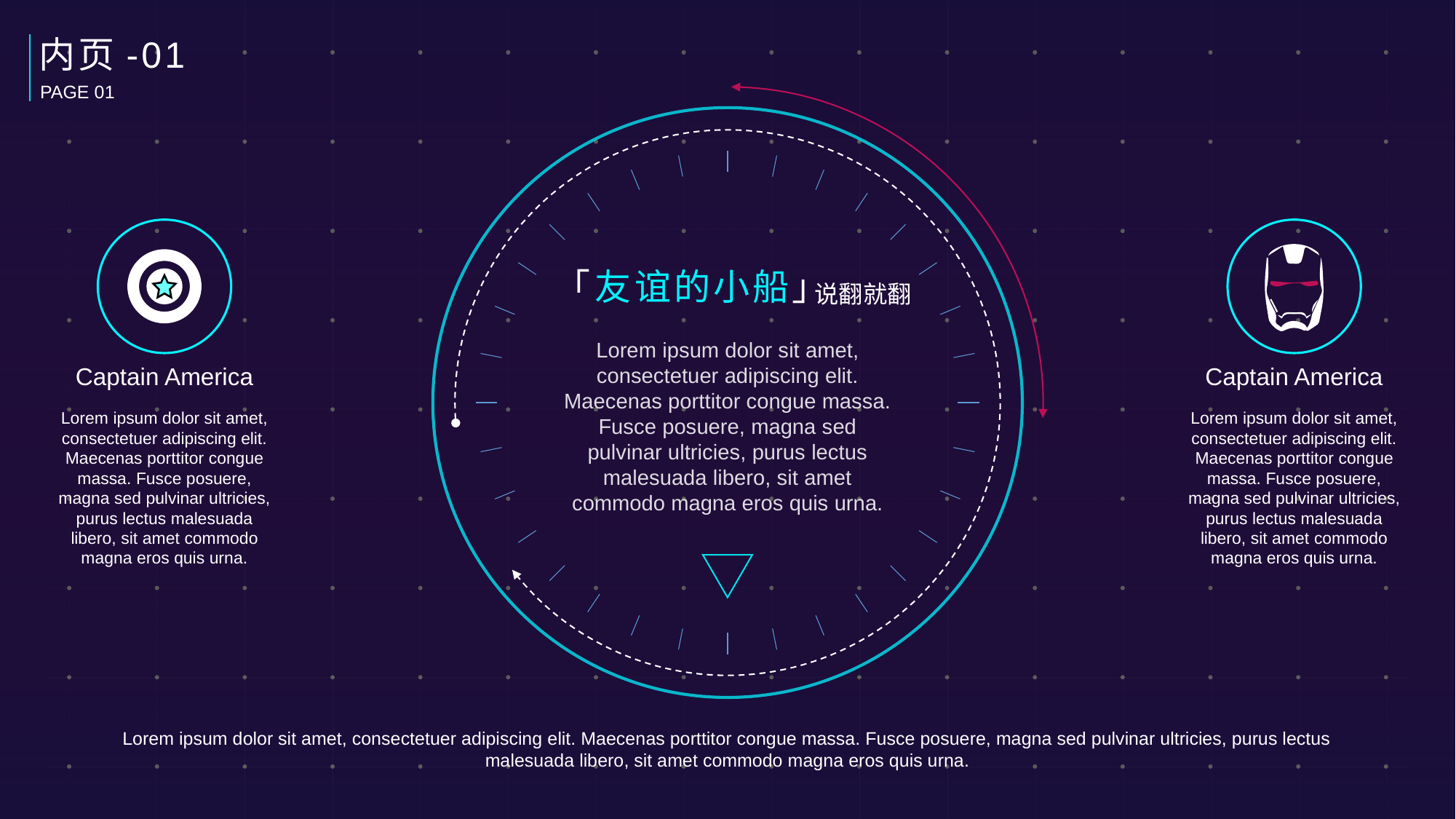

内页-01
PAGE 01

Captain America
Lorem ipsum dolor sit amet, consectetuer adipiscing elit. Maecenas porttitor congue massa. Fusce posuere, magna sed pulvinar ultricies, purus lectus malesuada libero, sit amet commodo magna eros quis urna.

Captain America
Lorem ipsum dolor sit amet, consectetuer adipiscing elit. Maecenas porttitor congue massa. Fusce posuere, magna sed pulvinar ultricies, purus lectus malesuada libero, sit amet commodo magna eros quis urna.
「友谊的小船」
说翻就翻
Lorem ipsum dolor sit amet, consectetuer adipiscing elit. Maecenas porttitor congue massa. Fusce posuere, magna sed pulvinar ultricies, purus lectus malesuada libero, sit amet commodo magna eros quis urna.

Lorem ipsum dolor sit amet, consectetuer adipiscing elit. Maecenas porttitor congue massa. Fusce posuere, magna sed pulvinar ultricies, purus lectus malesuada libero, sit amet commodo magna eros quis urna.